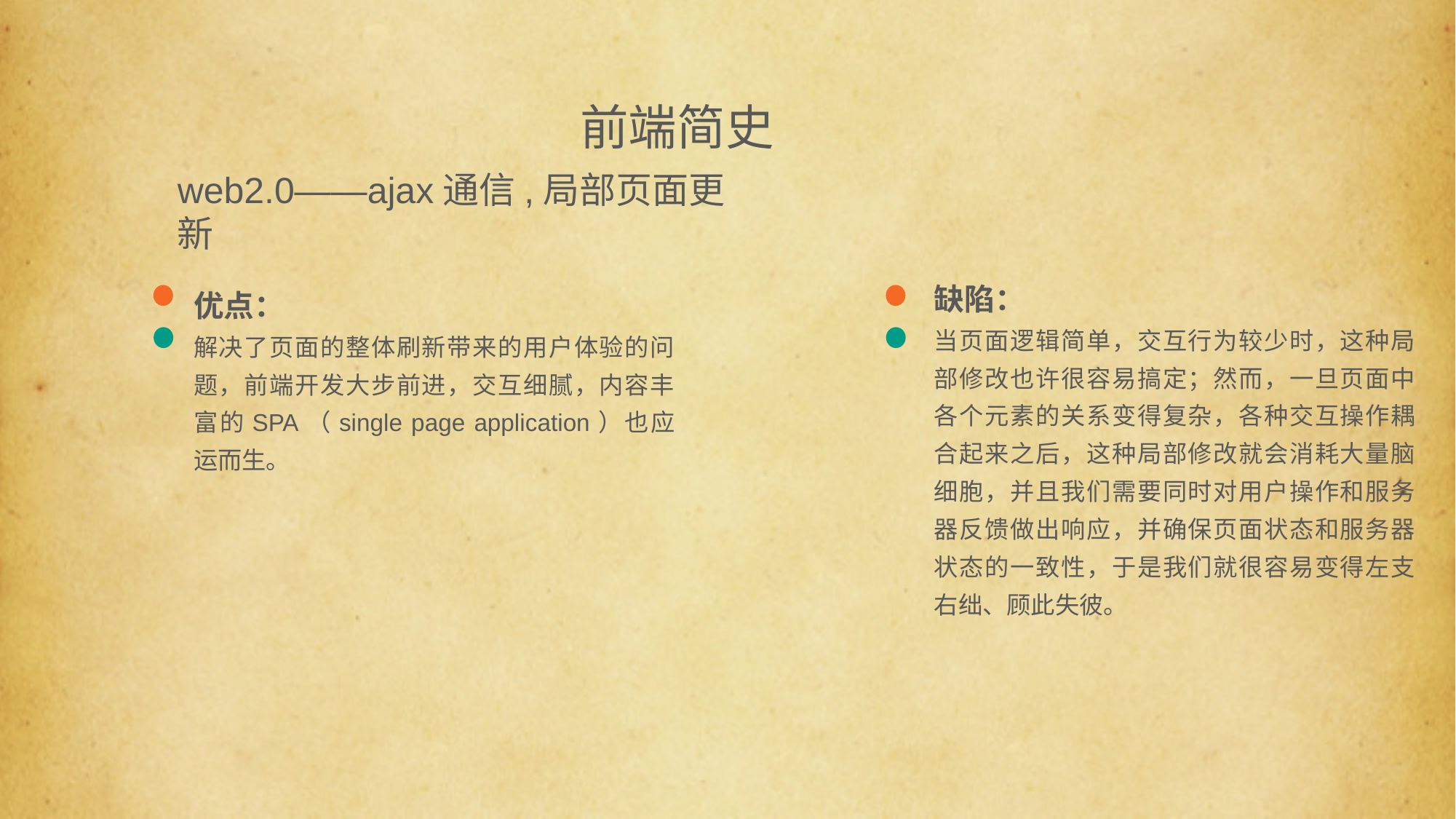

前端简史
web2.0——ajax通信,局部页面更新
缺陷：
当页面逻辑简单，交互行为较少时，这种局部修改也许很容易搞定；然而，一旦页面中各个元素的关系变得复杂，各种交互操作耦合起来之后，这种局部修改就会消耗大量脑细胞，并且我们需要同时对用户操作和服务器反馈做出响应，并确保页面状态和服务器状态的一致性，于是我们就很容易变得左支右绌、顾此失彼。
优点：
解决了页面的整体刷新带来的用户体验的问题，前端开发大步前进，交互细腻，内容丰富的SPA（single page application）也应运而生。